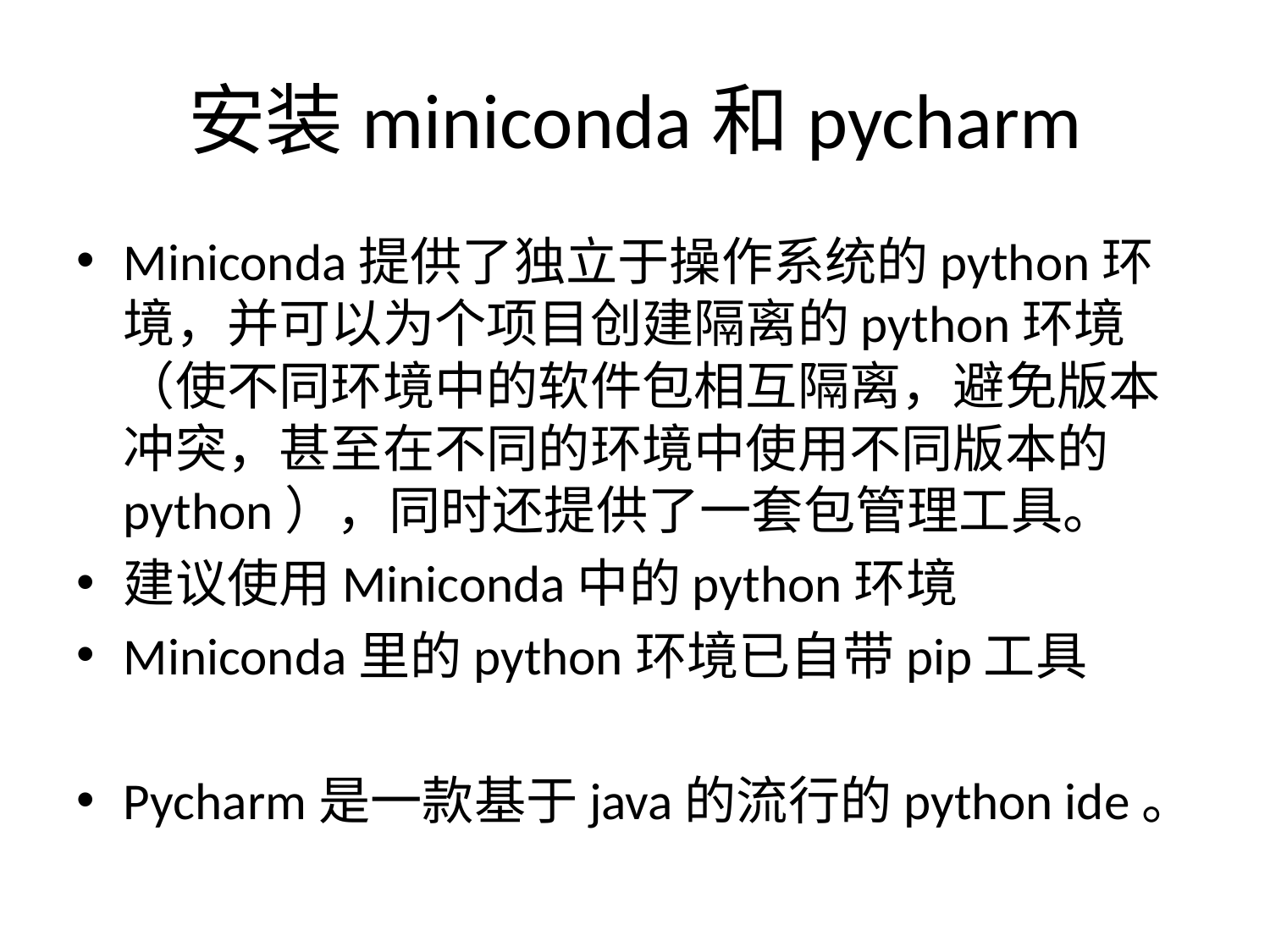

# 安装miniconda和pycharm
Miniconda提供了独立于操作系统的python环境，并可以为个项目创建隔离的python环境（使不同环境中的软件包相互隔离，避免版本冲突，甚至在不同的环境中使用不同版本的python），同时还提供了一套包管理工具。
建议使用Miniconda中的python环境
Miniconda里的python环境已自带pip工具

Pycharm是一款基于java的流行的python ide。